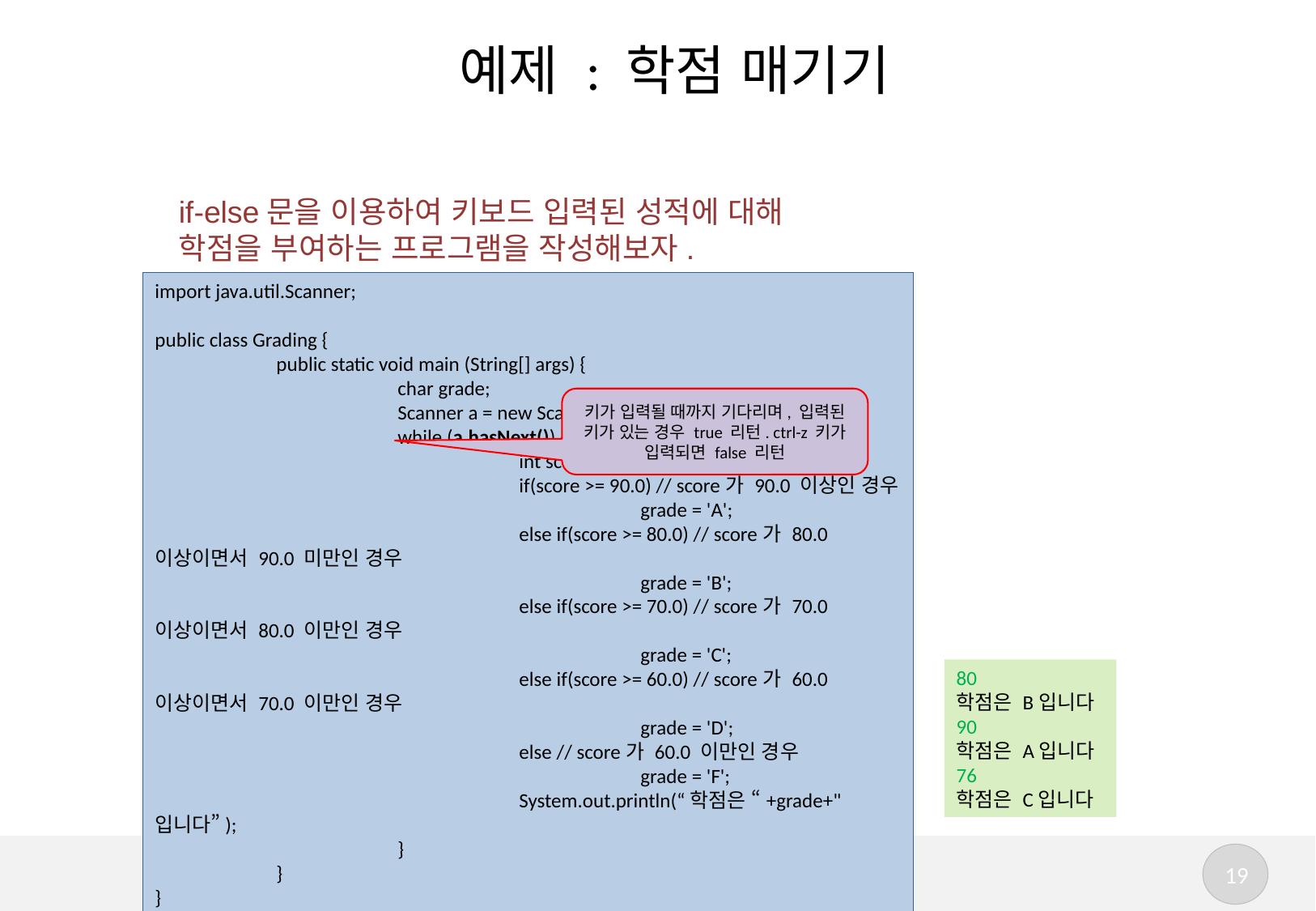

19

# 예제 : 학점 매기기
if-else문을 이용하여 키보드 입력된 성적에 대해
학점을 부여하는 프로그램을 작성해보자.
import java.util.Scanner;

public class Grading {
	public static void main (String[] args) {
		char grade;
		Scanner a = new Scanner(System.in);
		while (a.hasNext()) {
			int score = a.nextInt();
			if(score >= 90.0) // score가 90.0 이상인 경우
				grade = 'A';
			else if(score >= 80.0) // score가 80.0 이상이면서 90.0 미만인 경우
				grade = 'B';
			else if(score >= 70.0) // score가 70.0 이상이면서 80.0 이만인 경우
				grade = 'C';
			else if(score >= 60.0) // score가 60.0 이상이면서 70.0 이만인 경우
				grade = 'D';
			else // score가 60.0 이만인 경우
				grade = 'F';
			System.out.println(“학점은 “+grade+"입니다”);
		}
	}
}
키가 입력될 때까지 기다리며, 입력된 키가 있는 경우 true 리턴. ctrl-z 키가 입력되면 false 리턴
80
학점은 B입니다
90
학점은 A입니다
76
학점은 C입니다